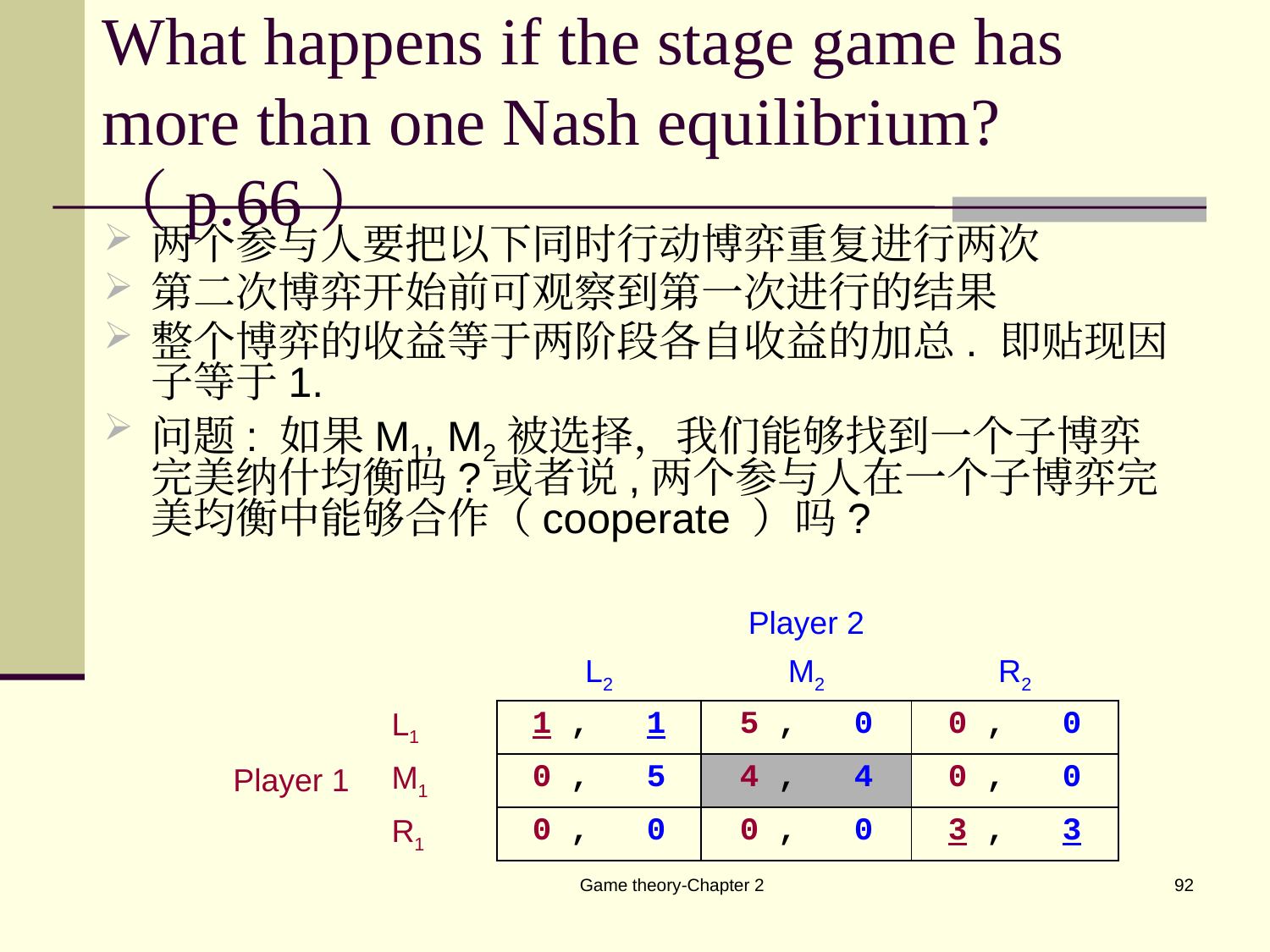

# What happens if the stage game has more than one Nash equilibrium?（p.66）
两个参与人要把以下同时行动博弈重复进行两次
第二次博弈开始前可观察到第一次进行的结果
整个博弈的收益等于两阶段各自收益的加总. 即贴现因子等于1.
问题: 如果M1, M2被选择，我们能够找到一个子博弈完美纳什均衡吗?或者说,两个参与人在一个子博弈完美均衡中能够合作（cooperate ）吗?
|  |  |  | Player 2 |  |
| --- | --- | --- | --- | --- |
|  |  | L2 | M2 | R2 |
| Player 1 | L1 | 1 , 1 | 5 , 0 | 0 , 0 |
|  | M1 | 0 , 5 | 4 , 4 | 0 , 0 |
|  | R1 | 0 , 0 | 0 , 0 | 3 , 3 |
Game theory-Chapter 2
92